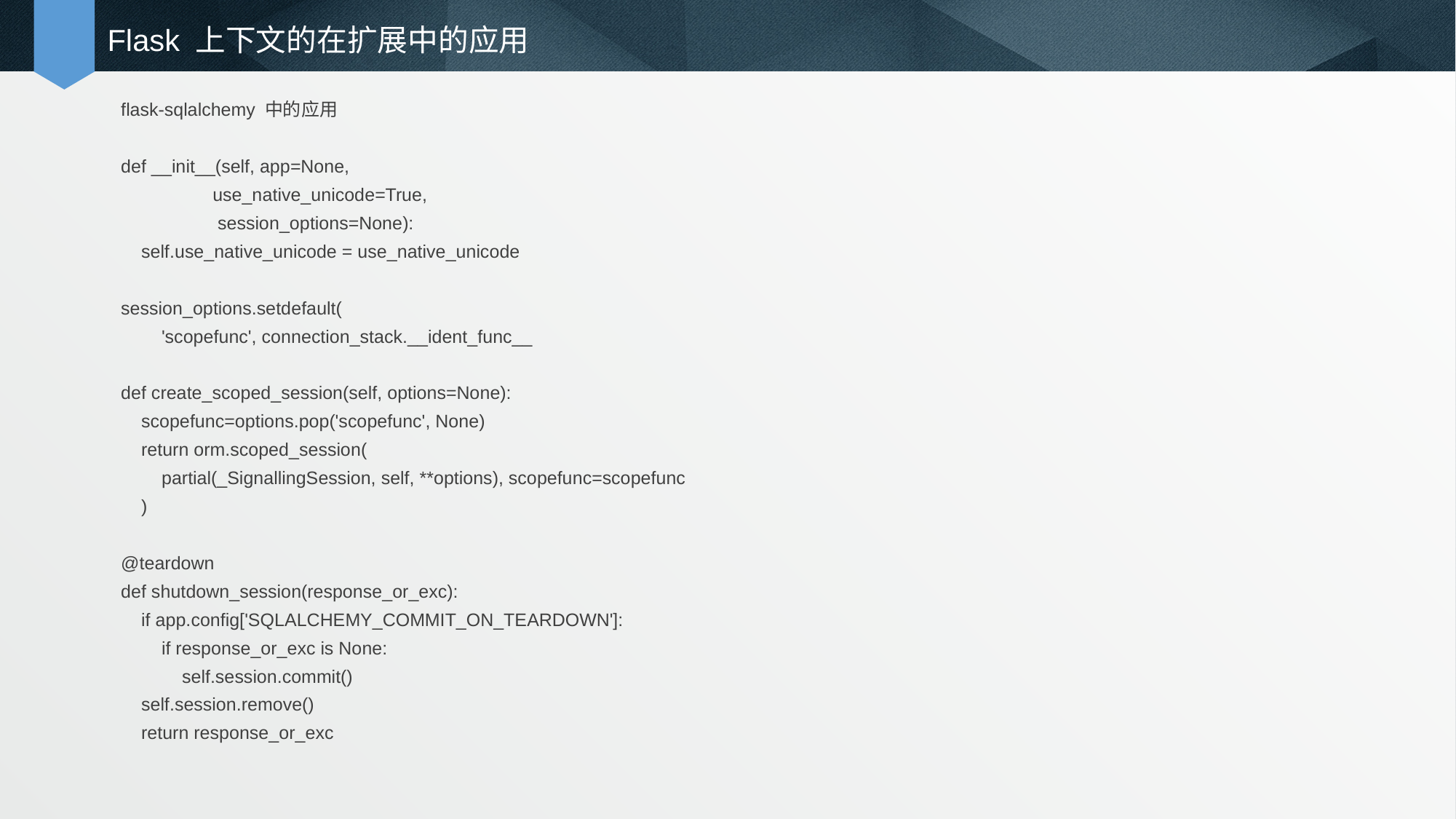

# Flask 上下文的在扩展中的应用
flask-sqlalchemy 中的应用

def __init__(self, app=None,
                  use_native_unicode=True,
                   session_options=None):
    self.use_native_unicode = use_native_unicode

session_options.setdefault(
        'scopefunc', connection_stack.__ident_func__

def create_scoped_session(self, options=None):
    scopefunc=options.pop('scopefunc', None)
    return orm.scoped_session(
        partial(_SignallingSession, self, **options), scopefunc=scopefunc
    )

@teardown
def shutdown_session(response_or_exc):
    if app.config['SQLALCHEMY_COMMIT_ON_TEARDOWN']:
        if response_or_exc is None:
            self.session.commit()
    self.session.remove()
    return response_or_exc